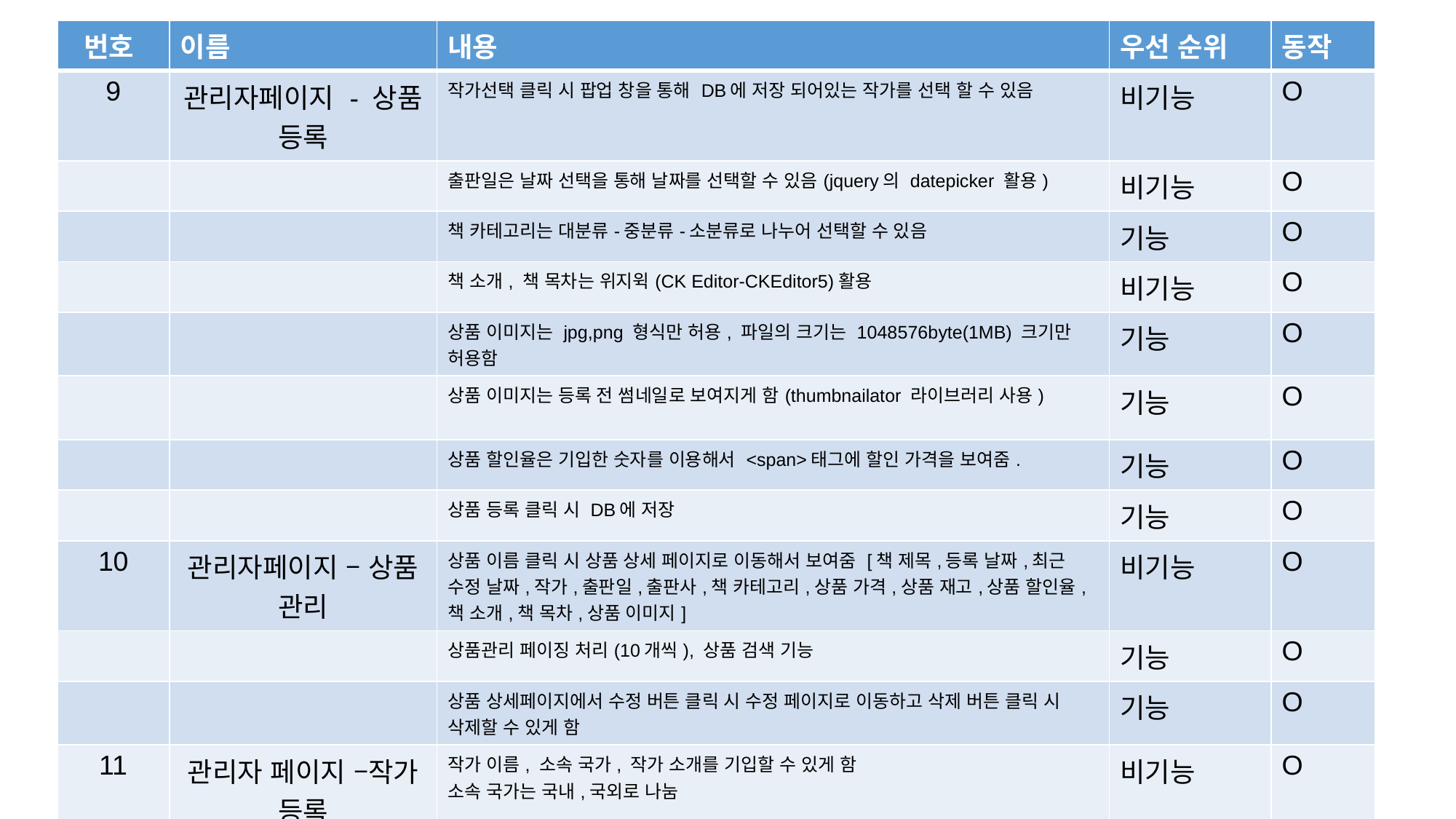

| 번호 | 이름 | 내용 | 우선 순위 | 동작 |
| --- | --- | --- | --- | --- |
| 9 | 관리자페이지 - 상품 등록 | 작가선택 클릭 시 팝업 창을 통해 DB에 저장 되어있는 작가를 선택 할 수 있음 | 비기능 | O |
|  |  | 출판일은 날짜 선택을 통해 날짜를 선택할 수 있음(jquery의 datepicker 활용) | 비기능 | O |
|  |  | 책 카테고리는 대분류-중분류-소분류로 나누어 선택할 수 있음 | 기능 | O |
|  |  | 책 소개, 책 목차는 위지윅(CK Editor-CKEditor5)활용 | 비기능 | O |
|  |  | 상품 이미지는 jpg,png 형식만 허용, 파일의 크기는 1048576byte(1MB) 크기만 허용함 | 기능 | O |
|  |  | 상품 이미지는 등록 전 썸네일로 보여지게 함(thumbnailator 라이브러리 사용) | 기능 | O |
|  |  | 상품 할인율은 기입한 숫자를 이용해서 <span>태그에 할인 가격을 보여줌. | 기능 | O |
|  |  | 상품 등록 클릭 시 DB에 저장 | 기능 | O |
| 10 | 관리자페이지 – 상품 관리 | 상품 이름 클릭 시 상품 상세 페이지로 이동해서 보여줌 [책 제목,등록 날짜,최근 수정 날짜,작가,출판일,출판사,책 카테고리,상품 가격,상품 재고,상품 할인율,책 소개,책 목차,상품 이미지] | 비기능 | O |
|  |  | 상품관리 페이징 처리(10개씩), 상품 검색 기능 | 기능 | O |
|  |  | 상품 상세페이지에서 수정 버튼 클릭 시 수정 페이지로 이동하고 삭제 버튼 클릭 시 삭제할 수 있게 함 | 기능 | O |
| 11 | 관리자 페이지 –작가 등록 | 작가 이름, 소속 국가, 작가 소개를 기입할 수 있게 함 소속 국가는 국내,국외로 나눔 | 비기능 | O |